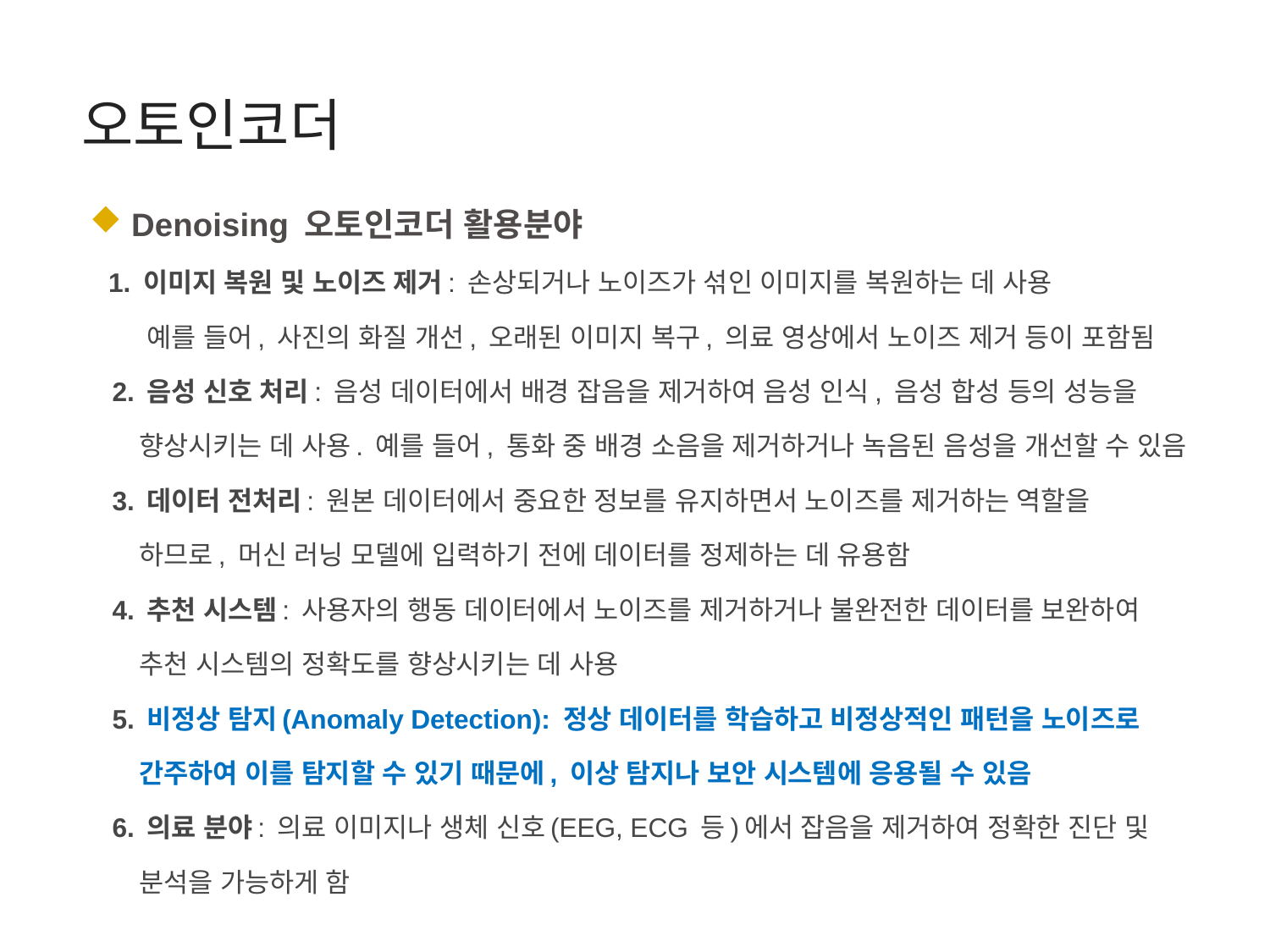

오토인코더
 Denoising 오토인코더 활용분야
   1. 이미지 복원 및 노이즈 제거: 손상되거나 노이즈가 섞인 이미지를 복원하는 데 사용
       예를 들어, 사진의 화질 개선, 오래된 이미지 복구, 의료 영상에서 노이즈 제거 등이 포함됨
   2. 음성 신호 처리: 음성 데이터에서 배경 잡음을 제거하여 음성 인식, 음성 합성 등의 성능을
      향상시키는 데 사용. 예를 들어, 통화 중 배경 소음을 제거하거나 녹음된 음성을 개선할 수 있음
   3. 데이터 전처리: 원본 데이터에서 중요한 정보를 유지하면서 노이즈를 제거하는 역할을
      하므로, 머신 러닝 모델에 입력하기 전에 데이터를 정제하는 데 유용함
   4. 추천 시스템: 사용자의 행동 데이터에서 노이즈를 제거하거나 불완전한 데이터를 보완하여
      추천 시스템의 정확도를 향상시키는 데 사용
   5. 비정상 탐지(Anomaly Detection): 정상 데이터를 학습하고 비정상적인 패턴을 노이즈로
      간주하여 이를 탐지할 수 있기 때문에, 이상 탐지나 보안 시스템에 응용될 수 있음
   6. 의료 분야: 의료 이미지나 생체 신호(EEG, ECG 등)에서 잡음을 제거하여 정확한 진단 및
      분석을 가능하게 함